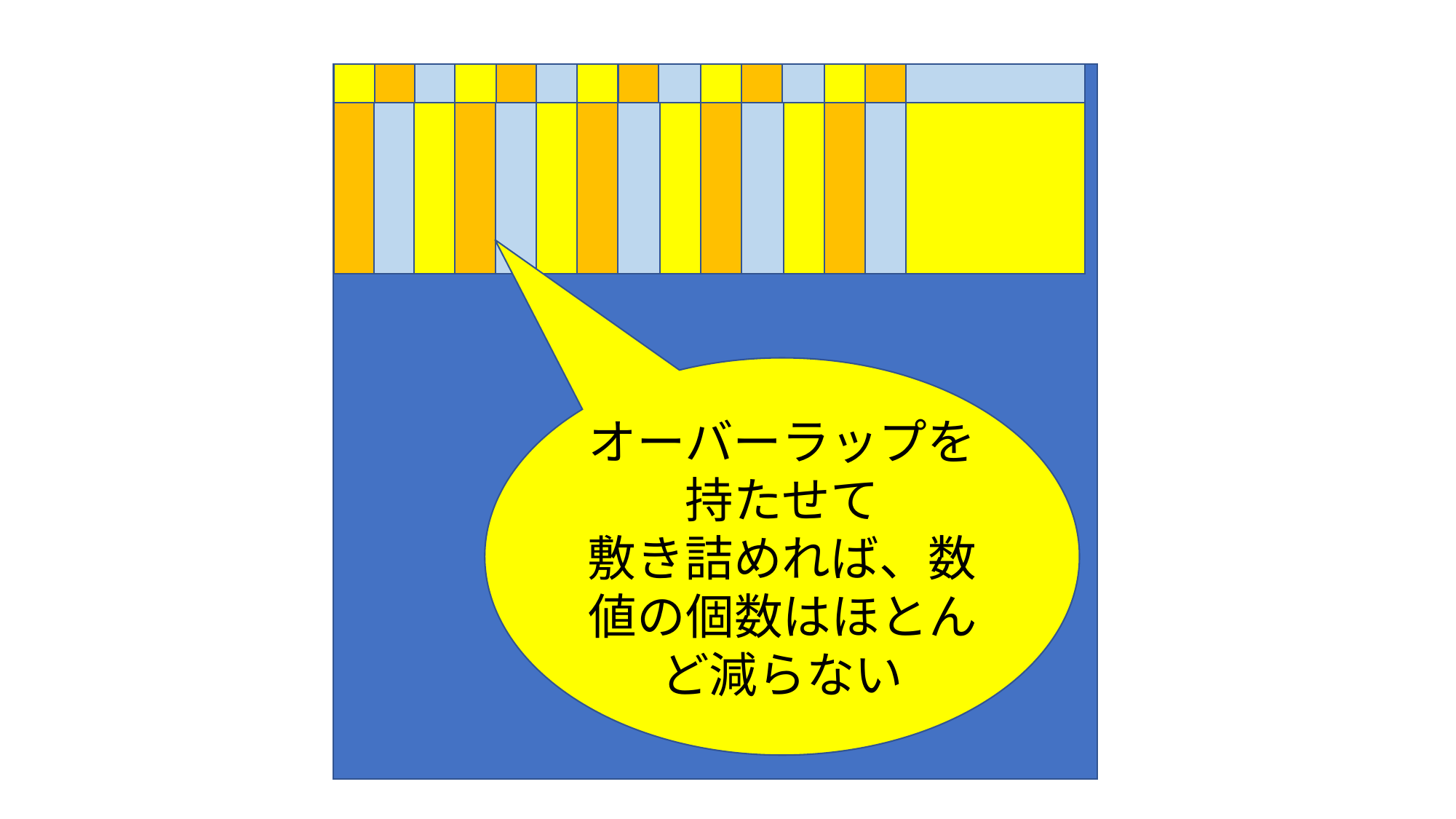

オーバーラップを持たせて
敷き詰めれば、数値の個数はほとんど減らない